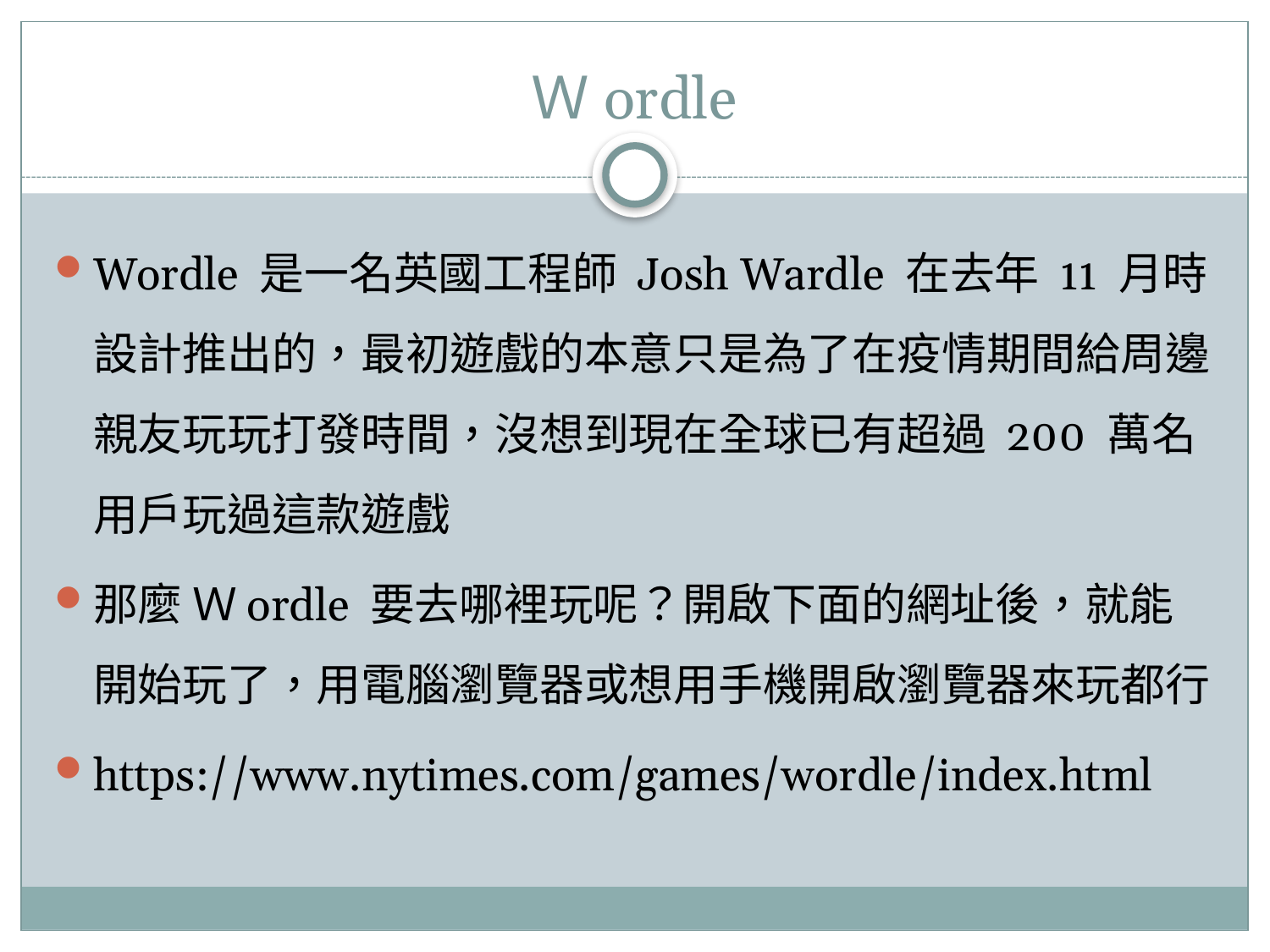

# Ｗordle
Wordle 是一名英國工程師 Josh Wardle 在去年 11 月時設計推出的，最初遊戲的本意只是為了在疫情期間給周邊親友玩玩打發時間，沒想到現在全球已有超過 200 萬名用戶玩過這款遊戲
那麼 Ｗordle 要去哪裡玩呢？開啟下面的網址後，就能開始玩了，用電腦瀏覽器或想用手機開啟瀏覽器來玩都行
https://www.nytimes.com/games/wordle/index.html